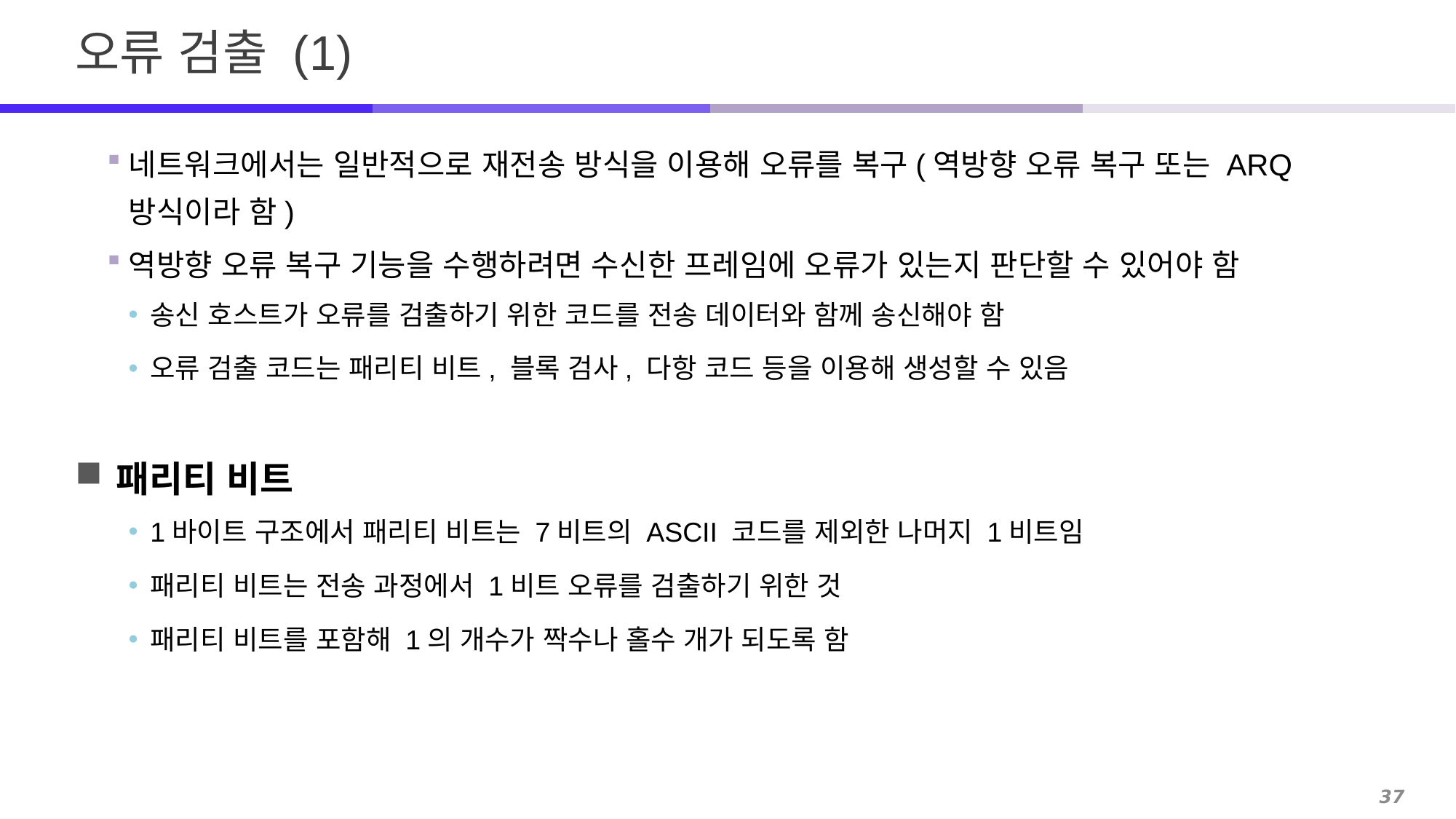

# 오류 검출 (1)
네트워크에서는 일반적으로 재전송 방식을 이용해 오류를 복구(역방향 오류 복구 또는 ARQ 방식이라 함)
역방향 오류 복구 기능을 수행하려면 수신한 프레임에 오류가 있는지 판단할 수 있어야 함
송신 호스트가 오류를 검출하기 위한 코드를 전송 데이터와 함께 송신해야 함
오류 검출 코드는 패리티 비트, 블록 검사, 다항 코드 등을 이용해 생성할 수 있음

패리티 비트
1바이트 구조에서 패리티 비트는 7비트의 ASCII 코드를 제외한 나머지 1비트임
패리티 비트는 전송 과정에서 1비트 오류를 검출하기 위한 것
패리티 비트를 포함해 1의 개수가 짝수나 홀수 개가 되도록 함